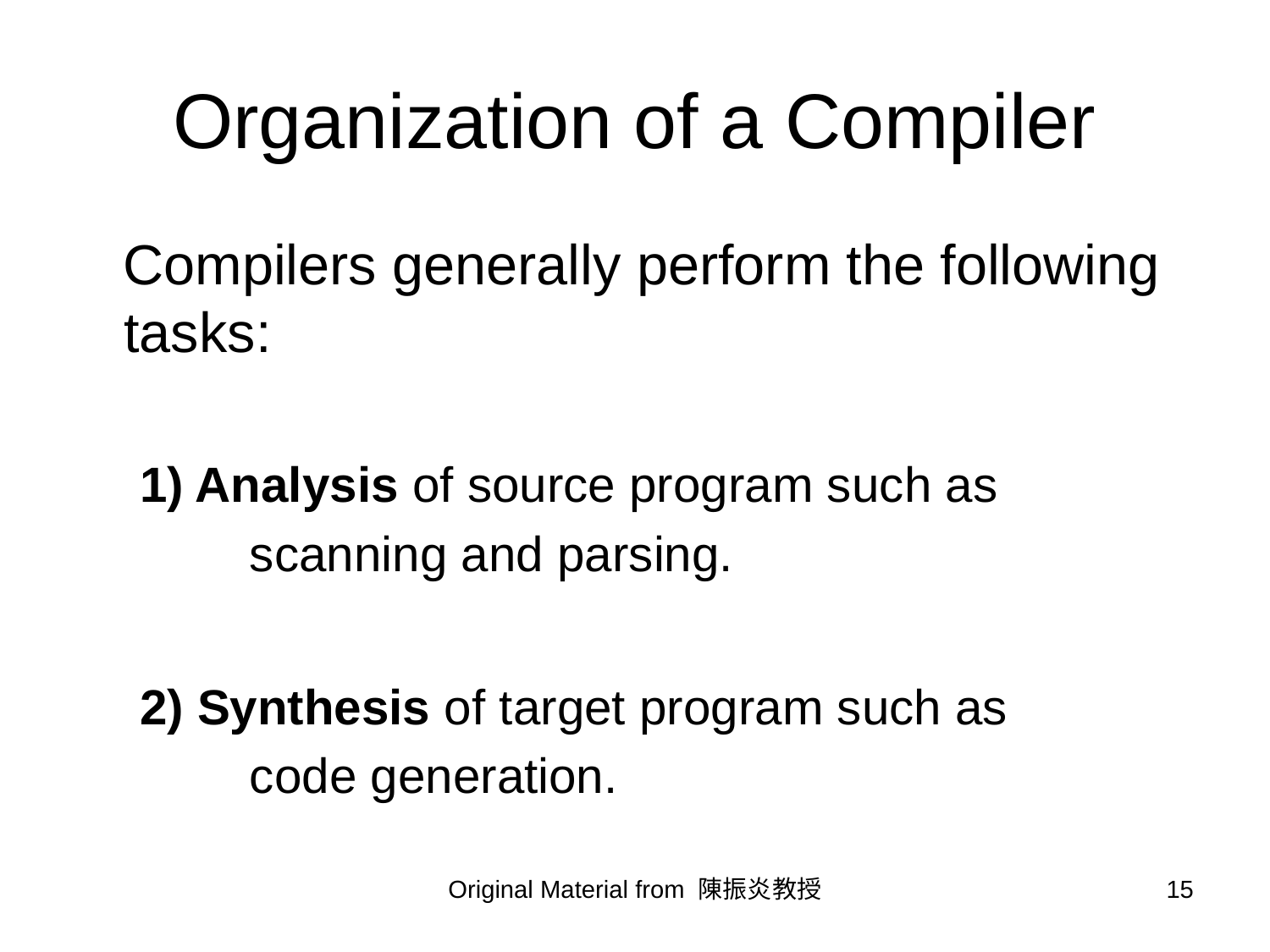

# Organization of a Compiler
   Compilers generally perform the following tasks:

1) Analysis of source program such as
        scanning and parsing.

2) Synthesis of target program such as
        code generation.
Original Material from 陳振炎教授
15